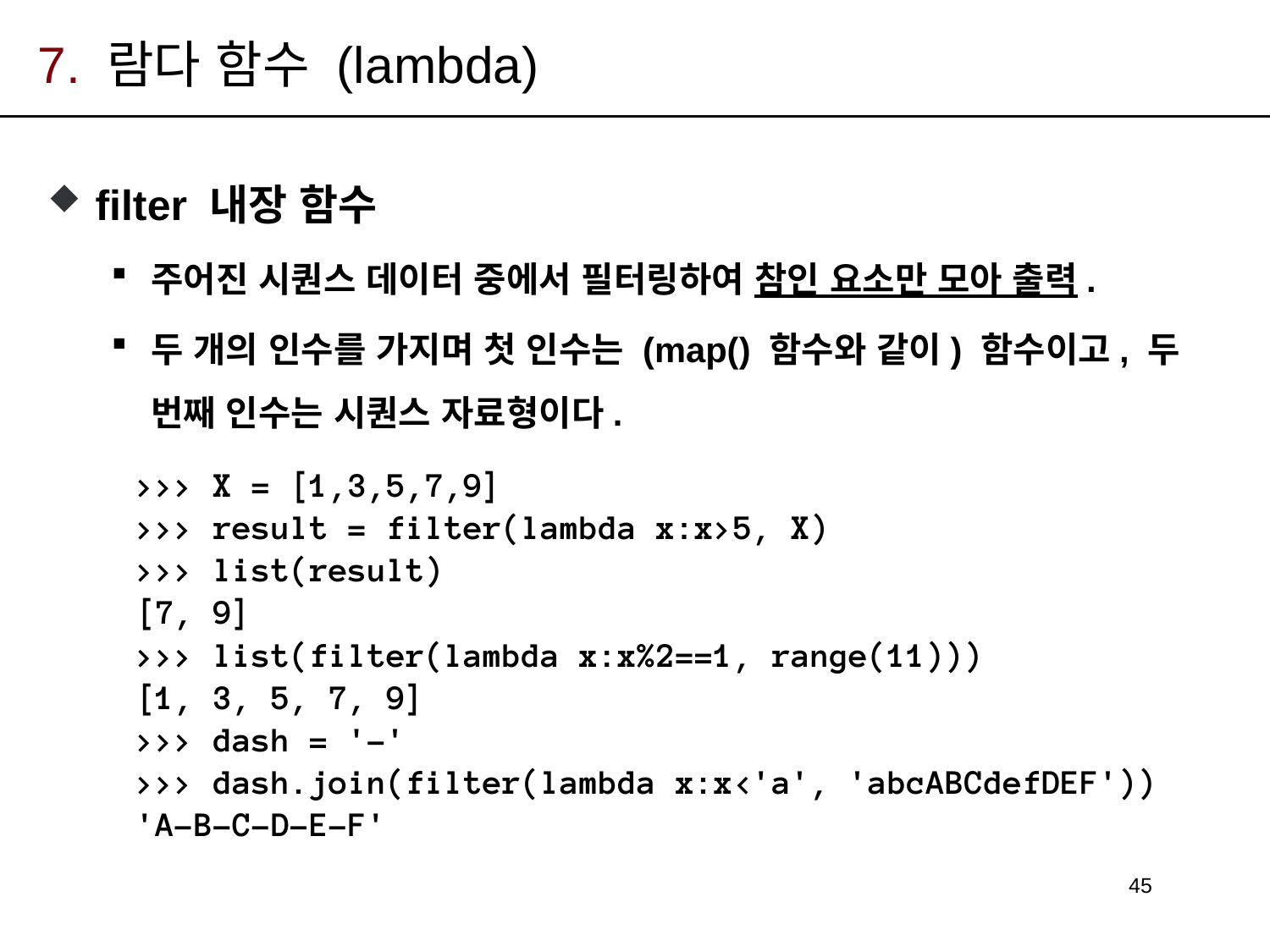

# 7. 람다 함수 (lambda)
filter 내장 함수
주어진 시퀀스 데이터 중에서 필터링하여 참인 요소만 모아 출력.
두 개의 인수를 가지며 첫 인수는 (map() 함수와 같이) 함수이고, 두 번째 인수는 시퀀스 자료형이다.

>>> X = [1,3,5,7,9]
>>> result = filter(lambda x:x>5, X)
>>> list(result)
[7, 9]
>>> list(filter(lambda x:x%2==1, range(11)))
[1, 3, 5, 7, 9]
>>> dash = '-'
>>> dash.join(filter(lambda x:x<'a', 'abcABCdefDEF'))
'A-B-C-D-E-F'
45